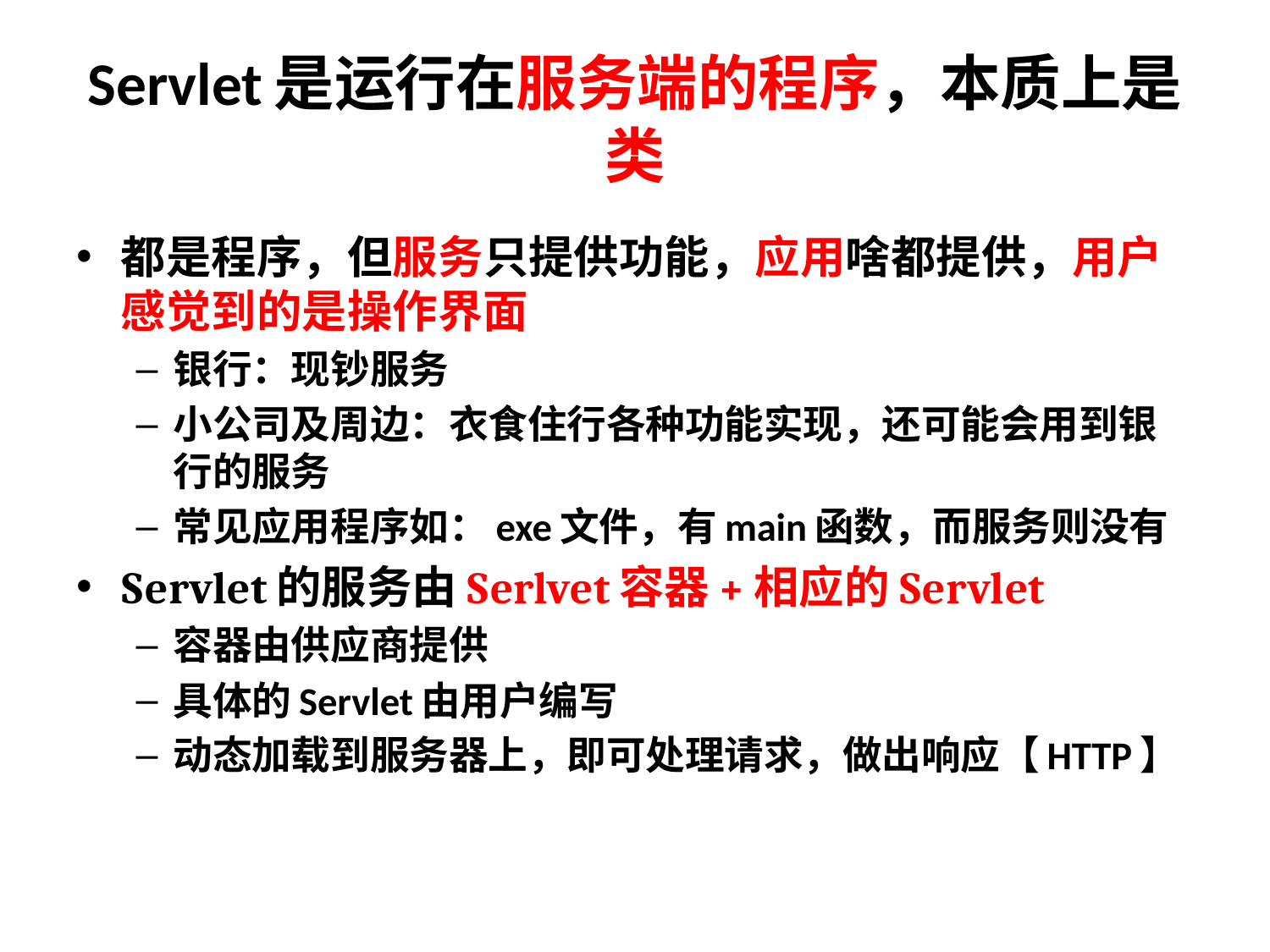

# Servlet是运行在服务端的程序，本质上是类
都是程序，但服务只提供功能，应用啥都提供，用户感觉到的是操作界面
银行：现钞服务
小公司及周边：衣食住行各种功能实现，还可能会用到银行的服务
常见应用程序如：exe文件，有main函数，而服务则没有
Servlet的服务由Serlvet容器+相应的Servlet
容器由供应商提供
具体的Servlet由用户编写
动态加载到服务器上，即可处理请求，做出响应【HTTP】